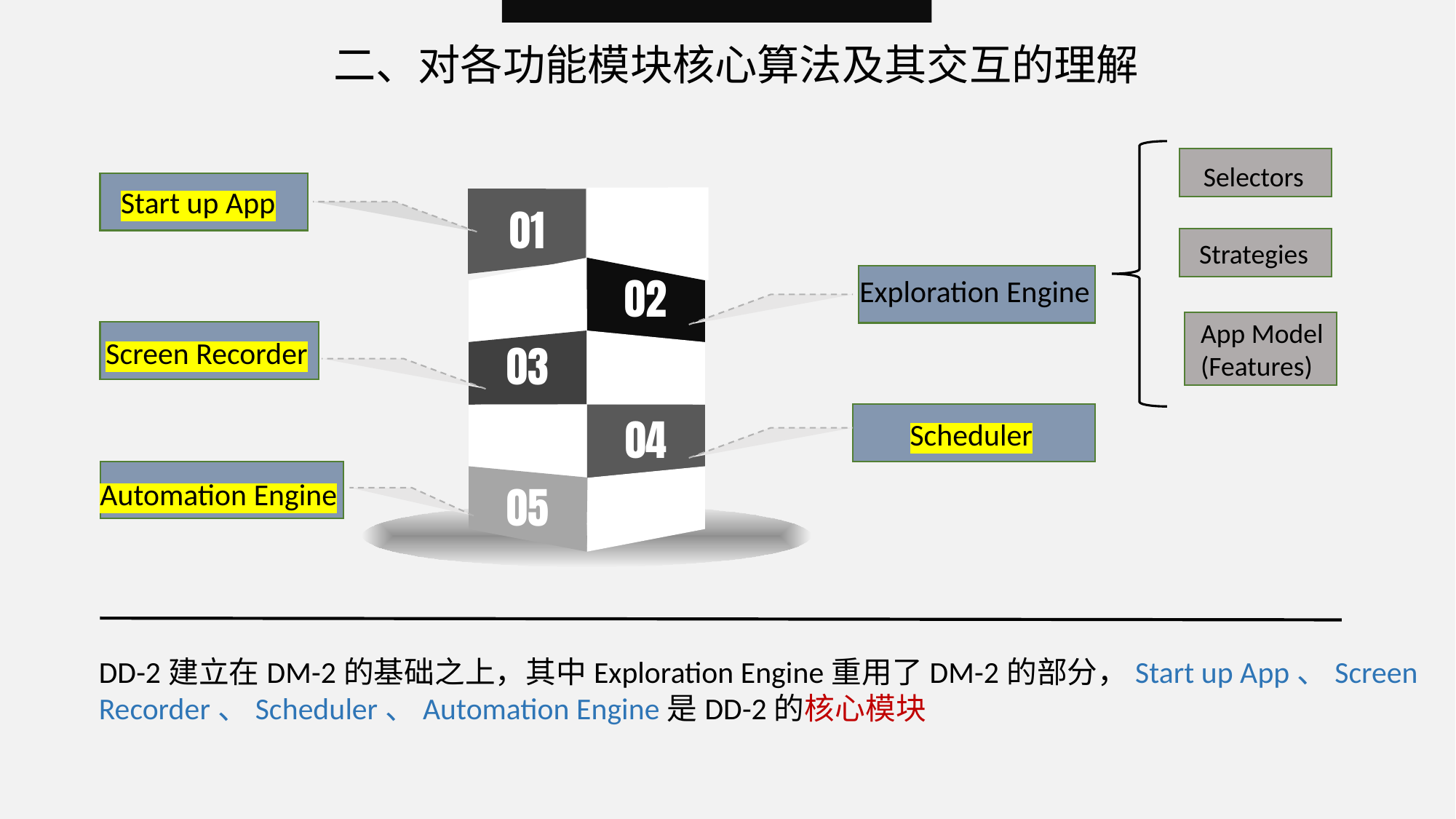

二、对各功能模块核心算法及其交互的理解

Selectors

Start up App

01

Strategies
02

03

04

05

Exploration Engine
App Model
(Features)

Screen Recorder

Scheduler

Automation Engine
DD-2建立在DM-2的基础之上，其中Exploration Engine重用了DM-2的部分，Start up App、Screen Recorder、Scheduler、Automation Engine是DD-2的核心模块